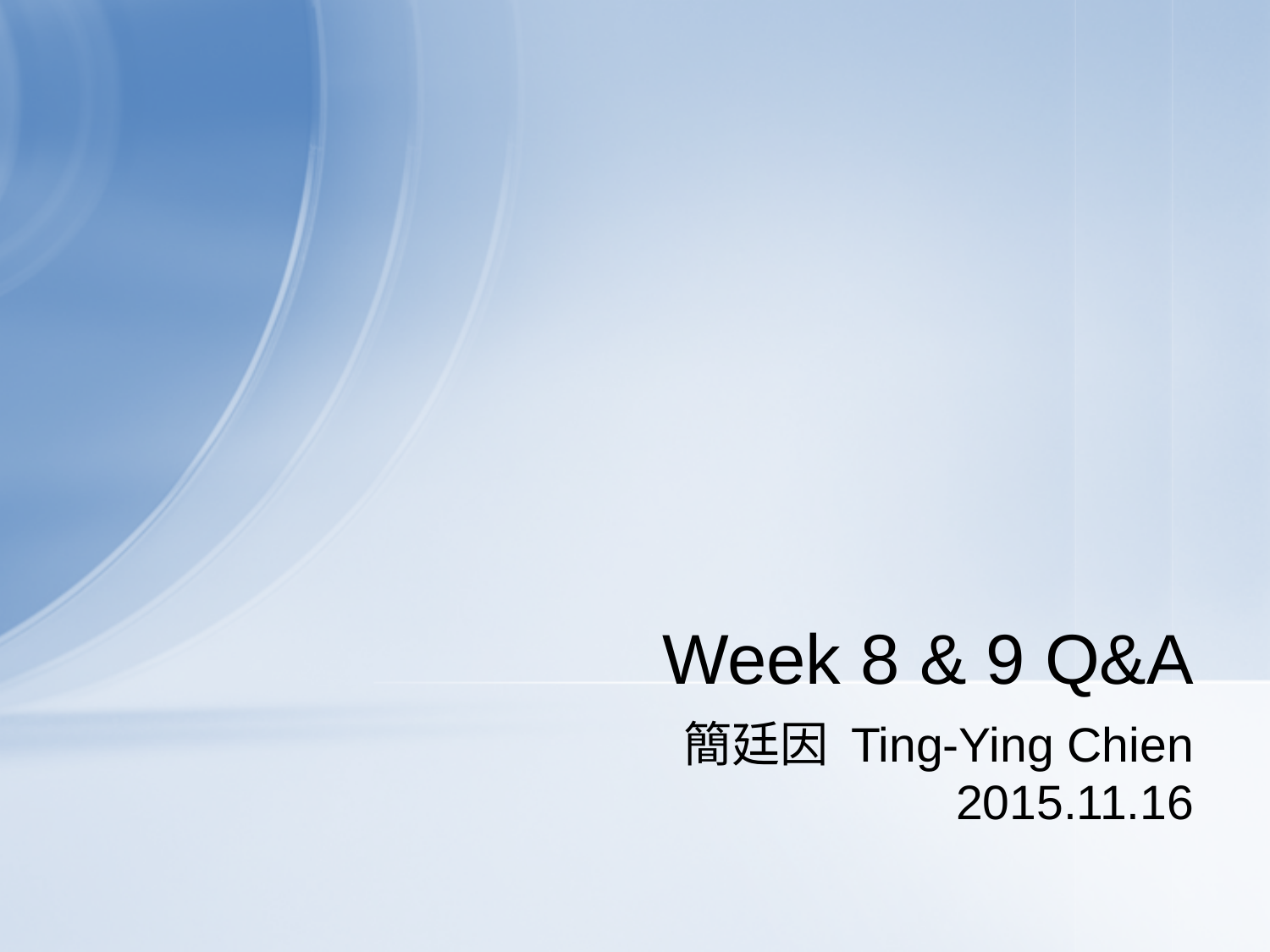

# Week 8 & 9 Q&A
 簡廷因 Ting-Ying Chien
2015.11.16